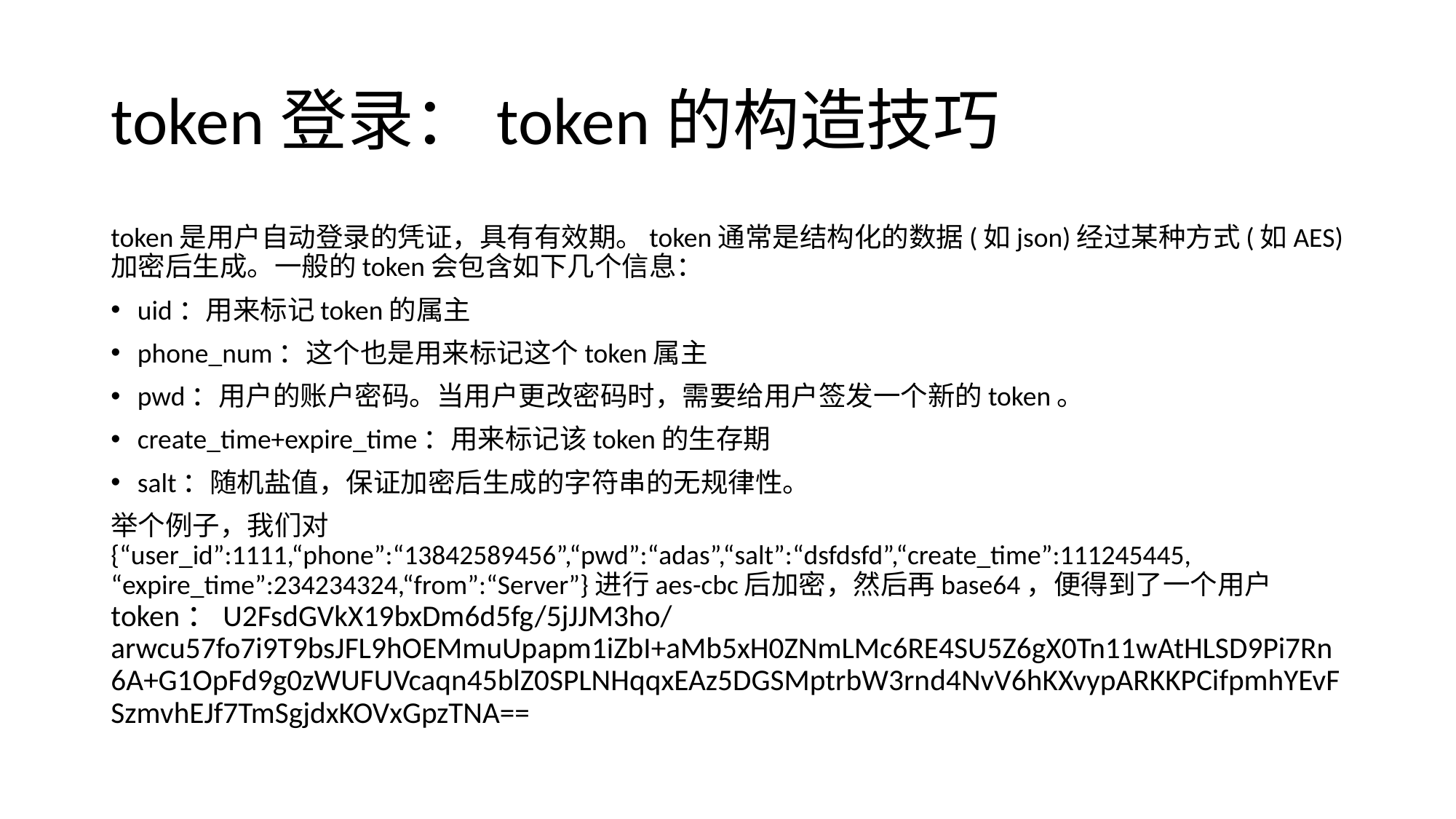

# token登录：token的构造技巧
token是用户自动登录的凭证，具有有效期。token通常是结构化的数据(如json)经过某种方式(如AES)加密后生成。一般的token会包含如下几个信息：
uid：用来标记token的属主
phone_num：这个也是用来标记这个token属主
pwd：用户的账户密码。当用户更改密码时，需要给用户签发一个新的token。
create_time+expire_time：用来标记该token的生存期
salt：随机盐值，保证加密后生成的字符串的无规律性。
举个例子，我们对{“user_id”:1111,“phone”:“13842589456”,“pwd”:“adas”,“salt”:“dsfdsfd”,“create_time”:111245445, “expire_time”:234234324,“from”:“Server”}进行aes-cbc后加密，然后再base64，便得到了一个用户token：U2FsdGVkX19bxDm6d5fg/5jJJM3ho/arwcu57fo7i9T9bsJFL9hOEMmuUpapm1iZbI+aMb5xH0ZNmLMc6RE4SU5Z6gX0Tn11wAtHLSD9Pi7Rn6A+G1OpFd9g0zWUFUVcaqn45blZ0SPLNHqqxEAz5DGSMptrbW3rnd4NvV6hKXvypARKKPCifpmhYEvFSzmvhEJf7TmSgjdxKOVxGpzTNA==